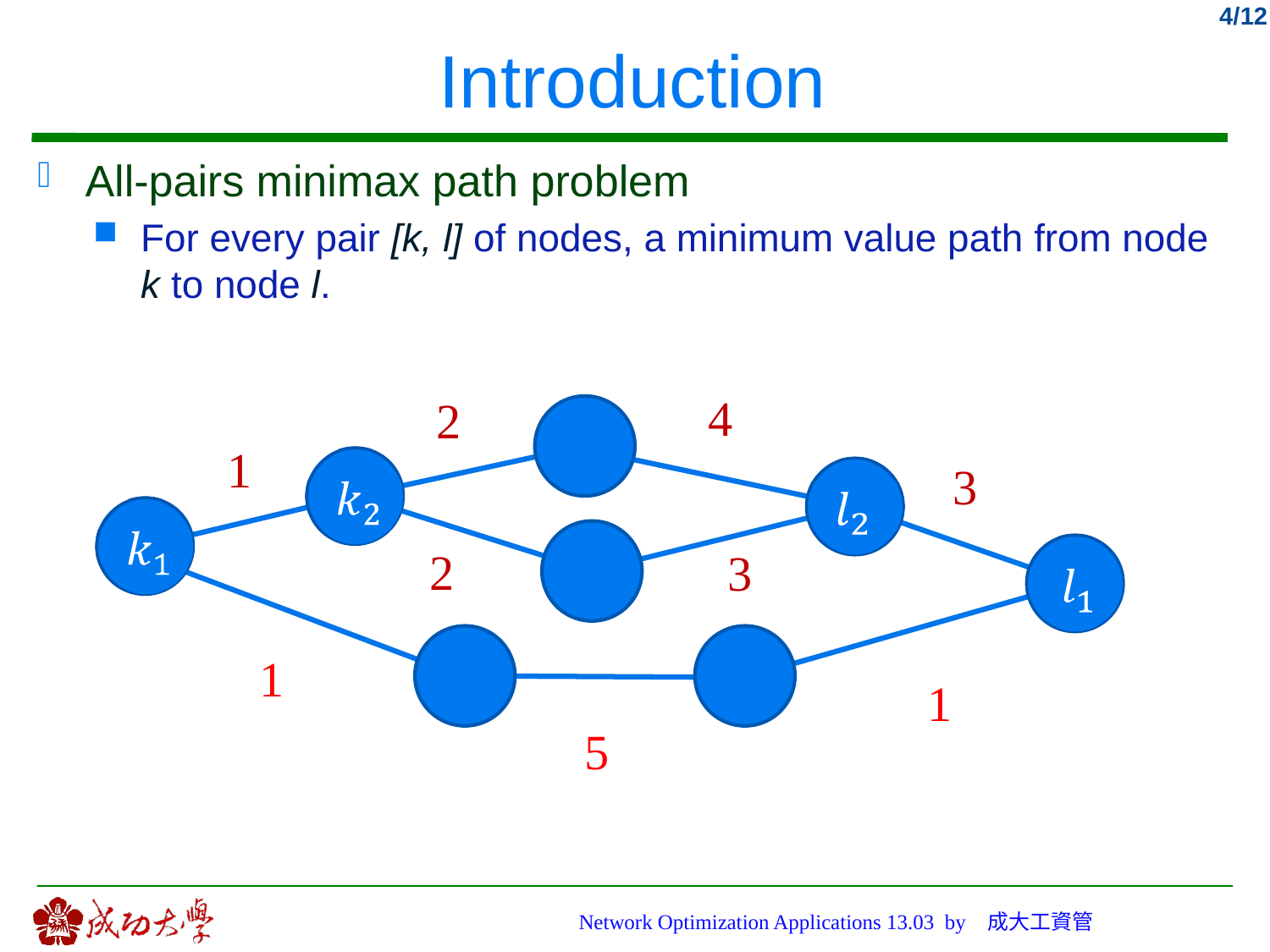

# Introduction
All-pairs minimax path problem
For every pair [k, l] of nodes, a minimum value path from node k to node l.

4
2

1

3

2
3

1
1
5
Network Optimization Applications 13.03  by   成大工資管